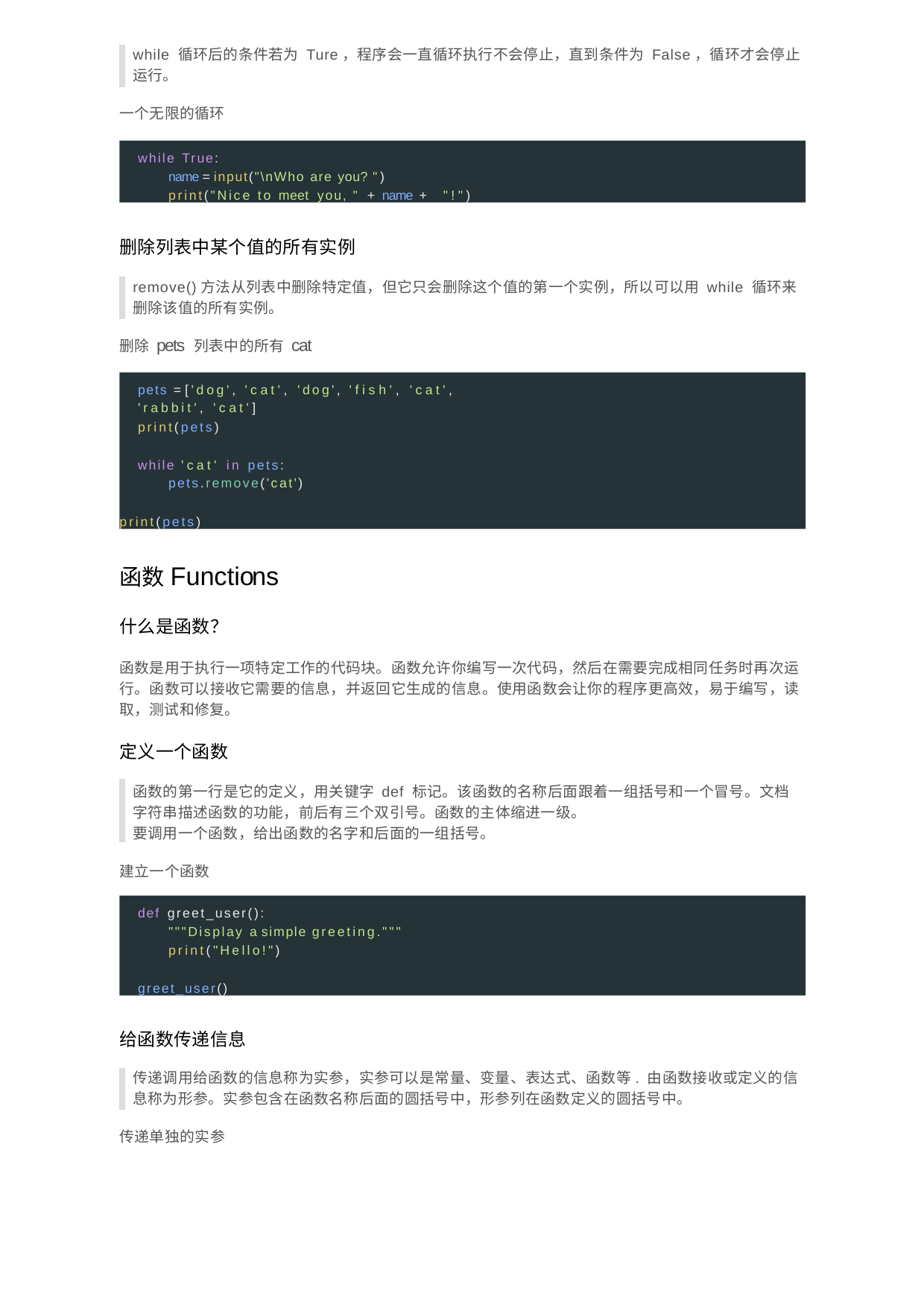

while 循环后的条件若为 Ture，程序会一直循环执行不会停止，直到条件为 False，循环才会停止 运行。

⼀个⽆限的循环

while True:
name = input("\nWho are you? ")  print("Nice to meet  you, " +  name  +    "!")
删除列表中某个值的所有实例

remove()方法从列表中删除特定值，但它只会删除这个值的第一个实例，所以可以用 while 循环来 删除该值的所有实例。

删除pets 列表中的所有cat

pets = ['dog', 'cat', 'dog', 'fish', 'cat',  'rabbit', 'cat']
print(pets)

while 'cat' in pets:  pets.remove('cat')

print(pets)
函数Functions

什么是函数？

函数是⽤于执⾏⼀项特定⼯作的代码块。函数允许你编写⼀次代码，然后在需要完成相同任务时再次运
⾏。函数可以接收它需要的信息，并返回它⽣成的信息。使⽤函数会让你的程序更⾼效，易于编写，读 取，测试和修复。

定义⼀个函数

函数的第一行是它的定义，用关键字 def 标记。该函数的名称后面跟着一组括号和一个冒号。文档 字符串描述函数的功能，前后有三个双引号。函数的主体缩进一级。
要调用一个函数，给出函数的名字和后面的一组括号。

建⽴⼀个函数

def greet_user():
"""Display a simple greeting."""  print("Hello!")

greet_user()
给函数传递信息

传递调用给函数的信息称为实参，实参可以是常量、变量、表达式、函数等. 由函数接收或定义的信 息称为形参。实参包含在函数名称后面的圆括号中，形参列在函数定义的圆括号中。

传递单独的实参